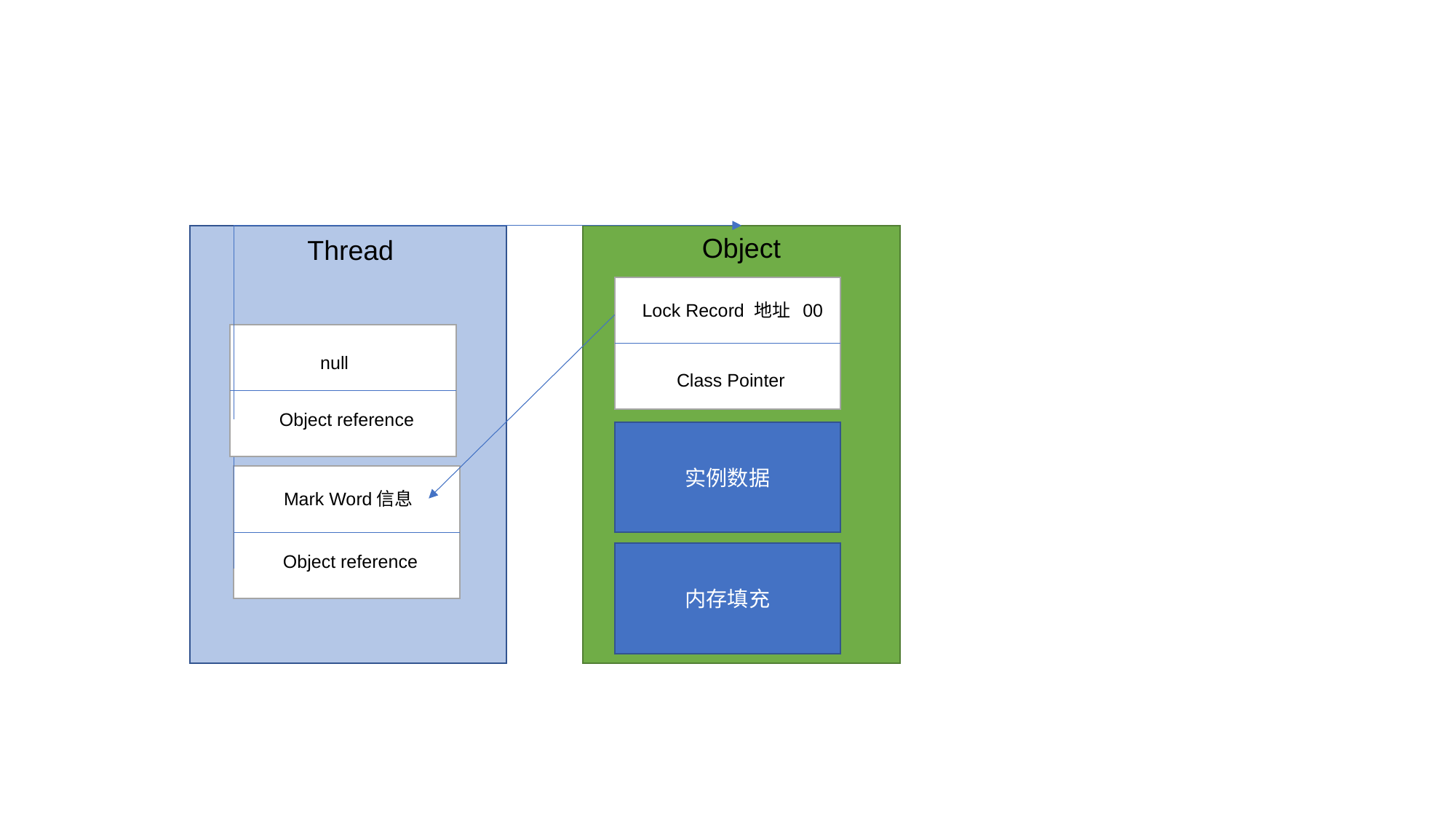

Object
Thread

Lock Record 地址  00

null
Class Pointer
Object reference
实例数据

Mark Word信息
内存填充
Object reference